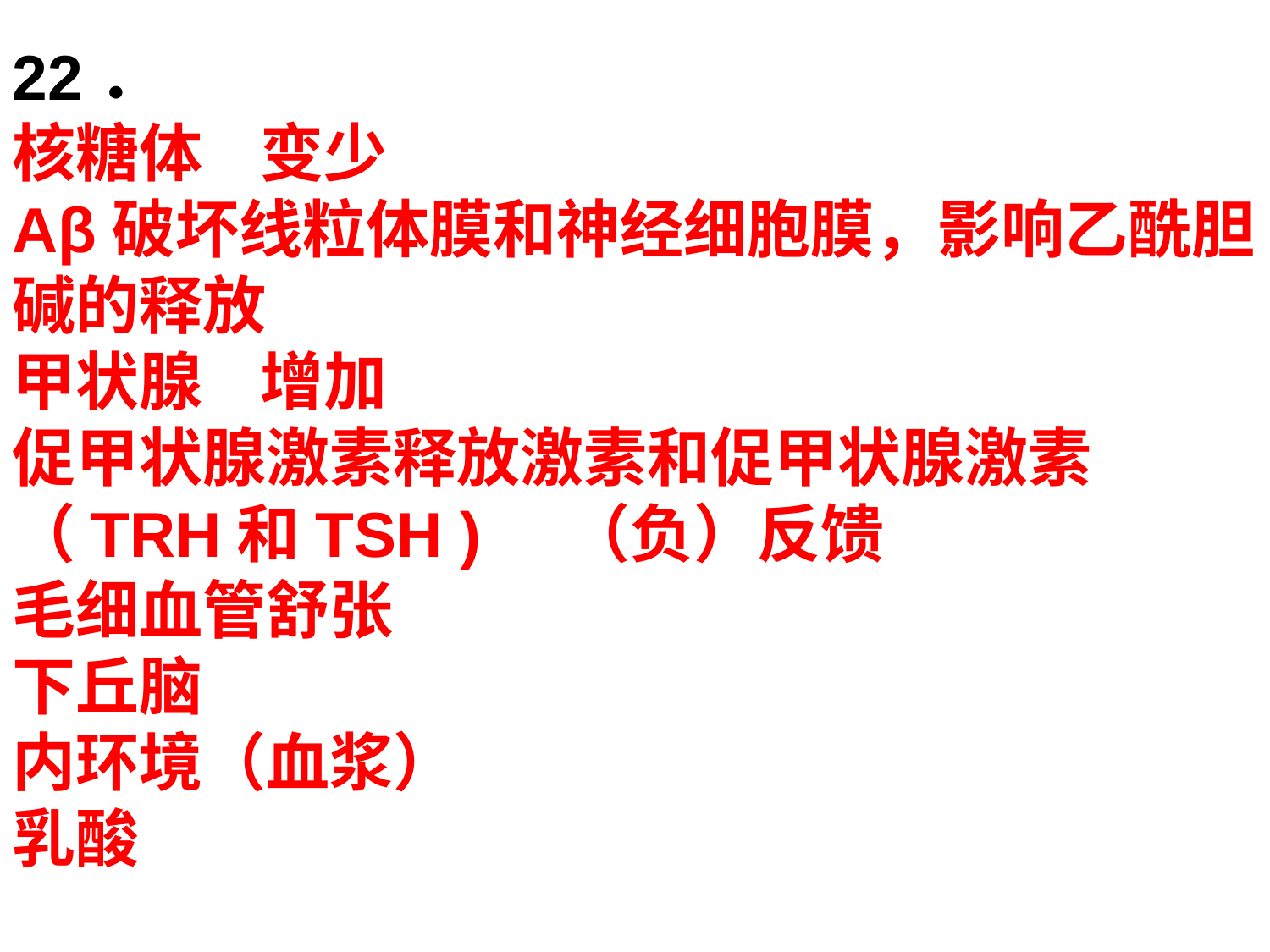

22．
核糖体    变少
Aβ破坏线粒体膜和神经细胞膜，影响乙酰胆碱的释放
甲状腺    增加
促甲状腺激素释放激素和促甲状腺激素（TRH和TSH )    （负）反馈
毛细血管舒张
下丘脑
内环境（血浆）
乳酸